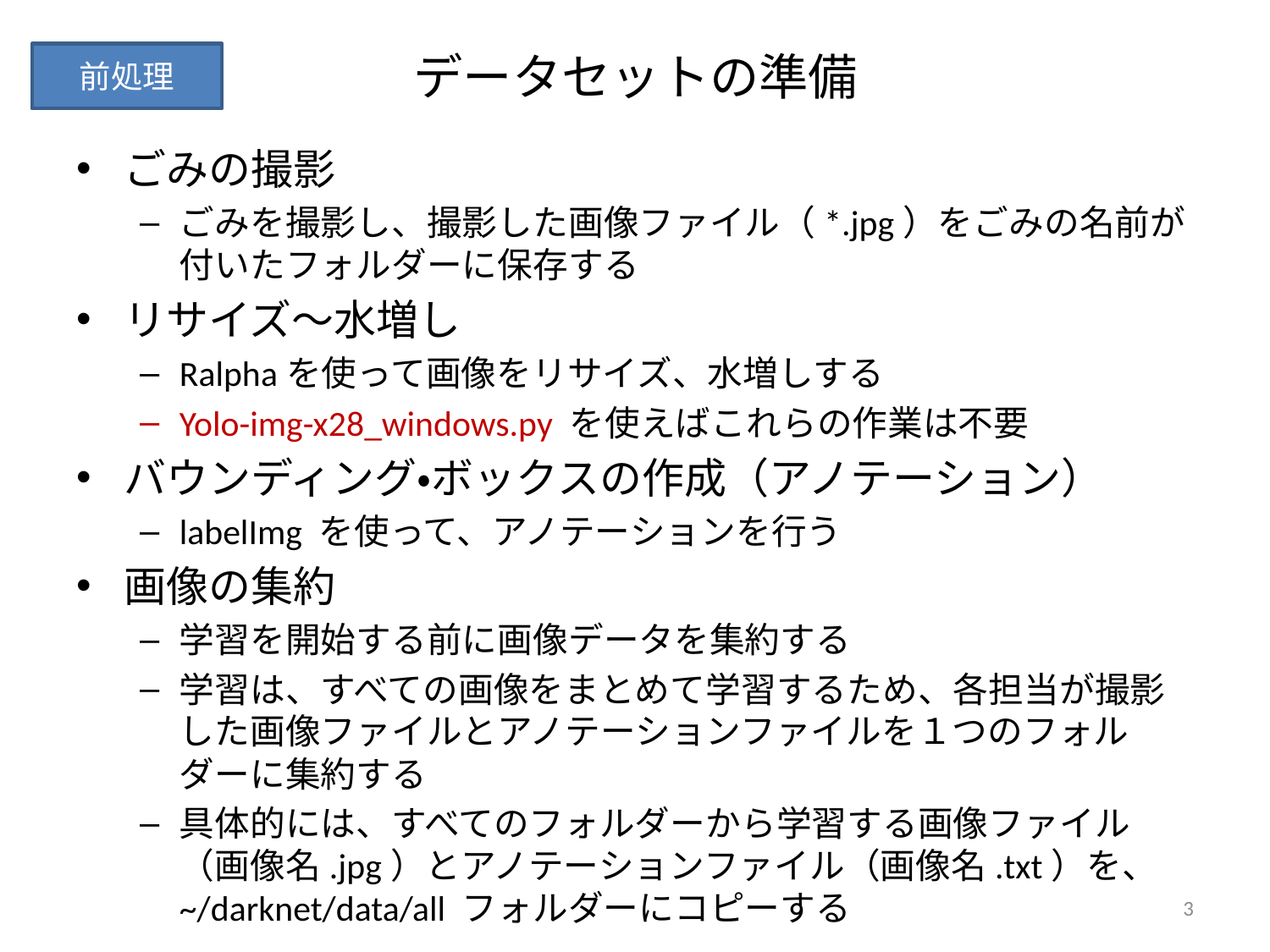

# データセットの準備
前処理
ごみの撮影
ごみを撮影し、撮影した画像ファイル（*.jpg）をごみの名前が付いたフォルダーに保存する
リサイズ～水増し
Ralphaを使って画像をリサイズ、水増しする
Yolo-img-x28_windows.py を使えばこれらの作業は不要
バウンディング・ボックスの作成（アノテーション）
labelImg を使って、アノテーションを行う
画像の集約
学習を開始する前に画像データを集約する
学習は、すべての画像をまとめて学習するため、各担当が撮影した画像ファイルとアノテーションファイルを１つのフォルダーに集約する
具体的には、すべてのフォルダーから学習する画像ファイル（画像名.jpg）とアノテーションファイル（画像名.txt）を、 ~/darknet/data/all フォルダーにコピーする
3